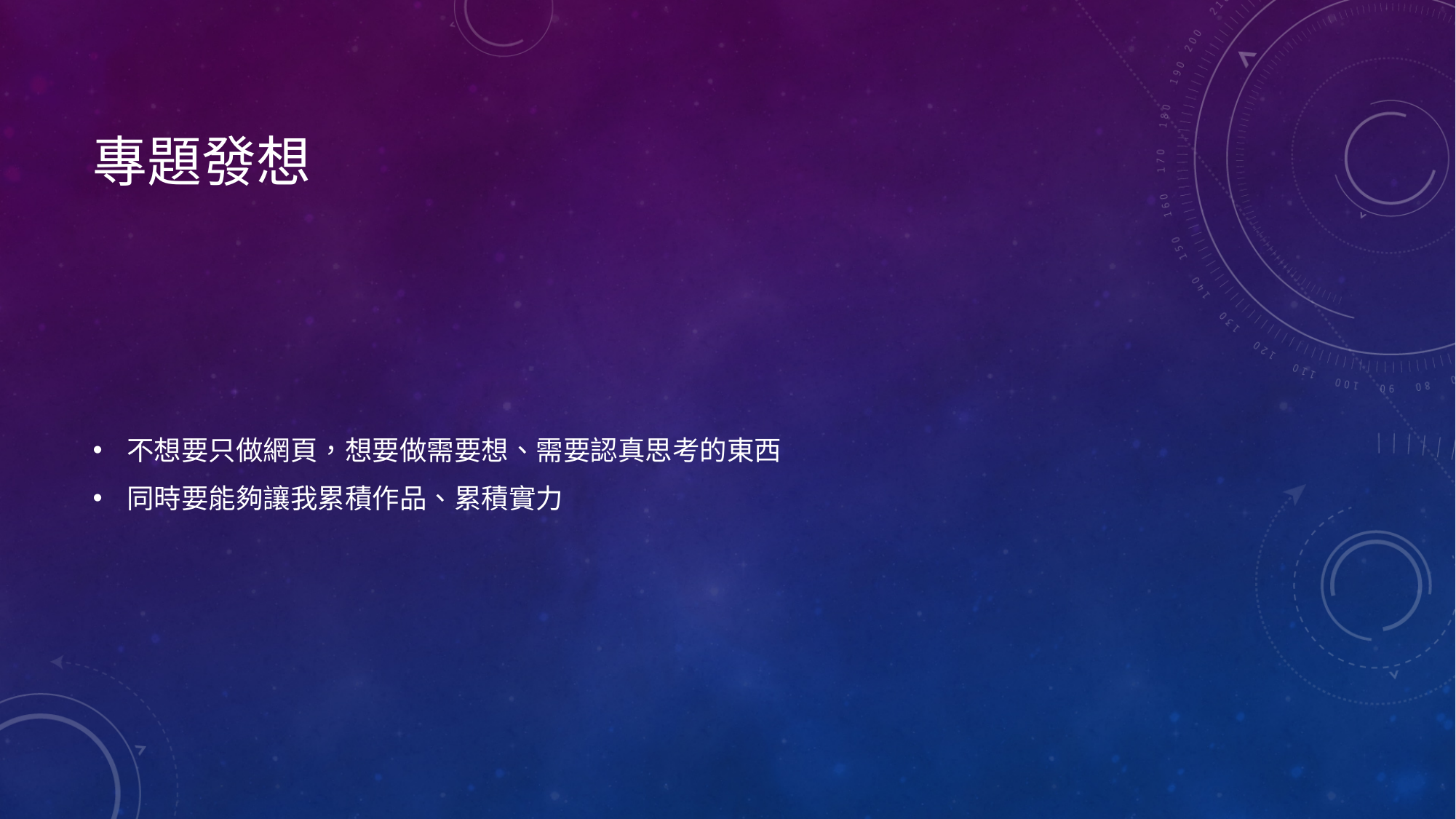

# 專題發想
不想要只做網頁，想要做需要想、需要認真思考的東西
同時要能夠讓我累積作品、累積實力